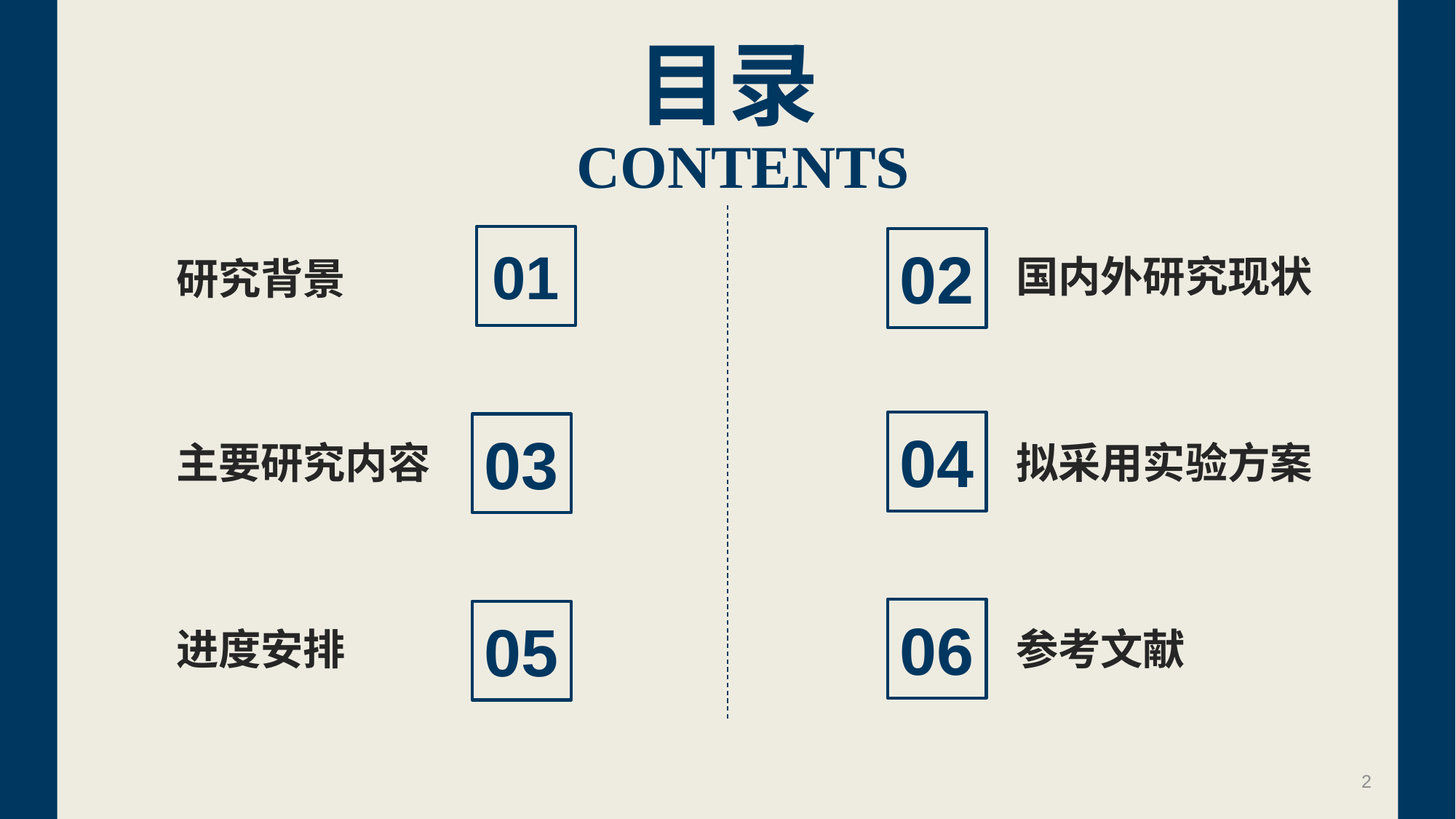

目录
CONTENTS

01
研究背景

02
国内外研究现状

04
拟采用实验方案

03
主要研究内容

06
参考文献

05
进度安排
2